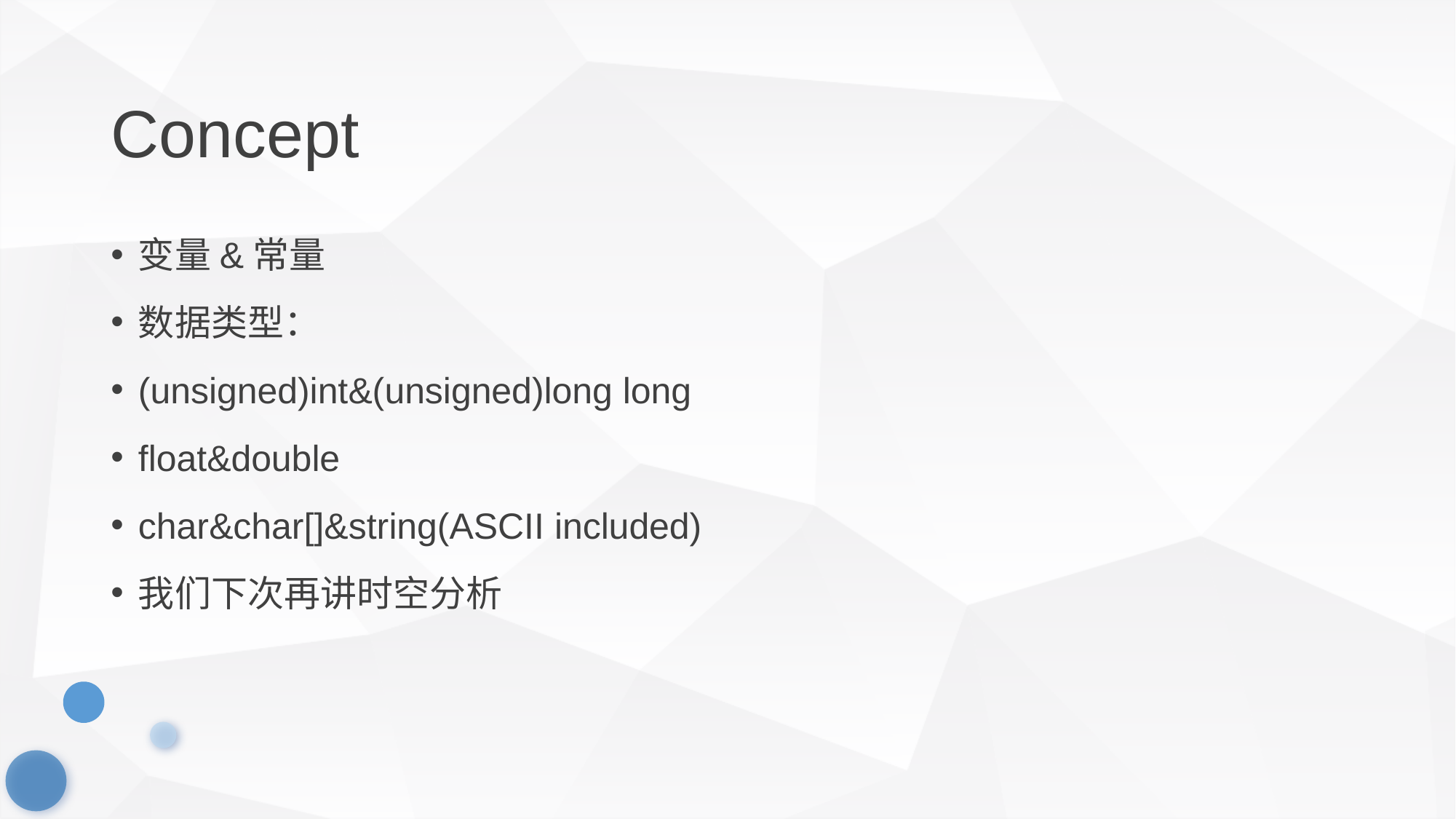

# Concept
变量&常量
数据类型：
(unsigned)int&(unsigned)long long
float&double
char&char[]&string(ASCII included)
我们下次再讲时空分析